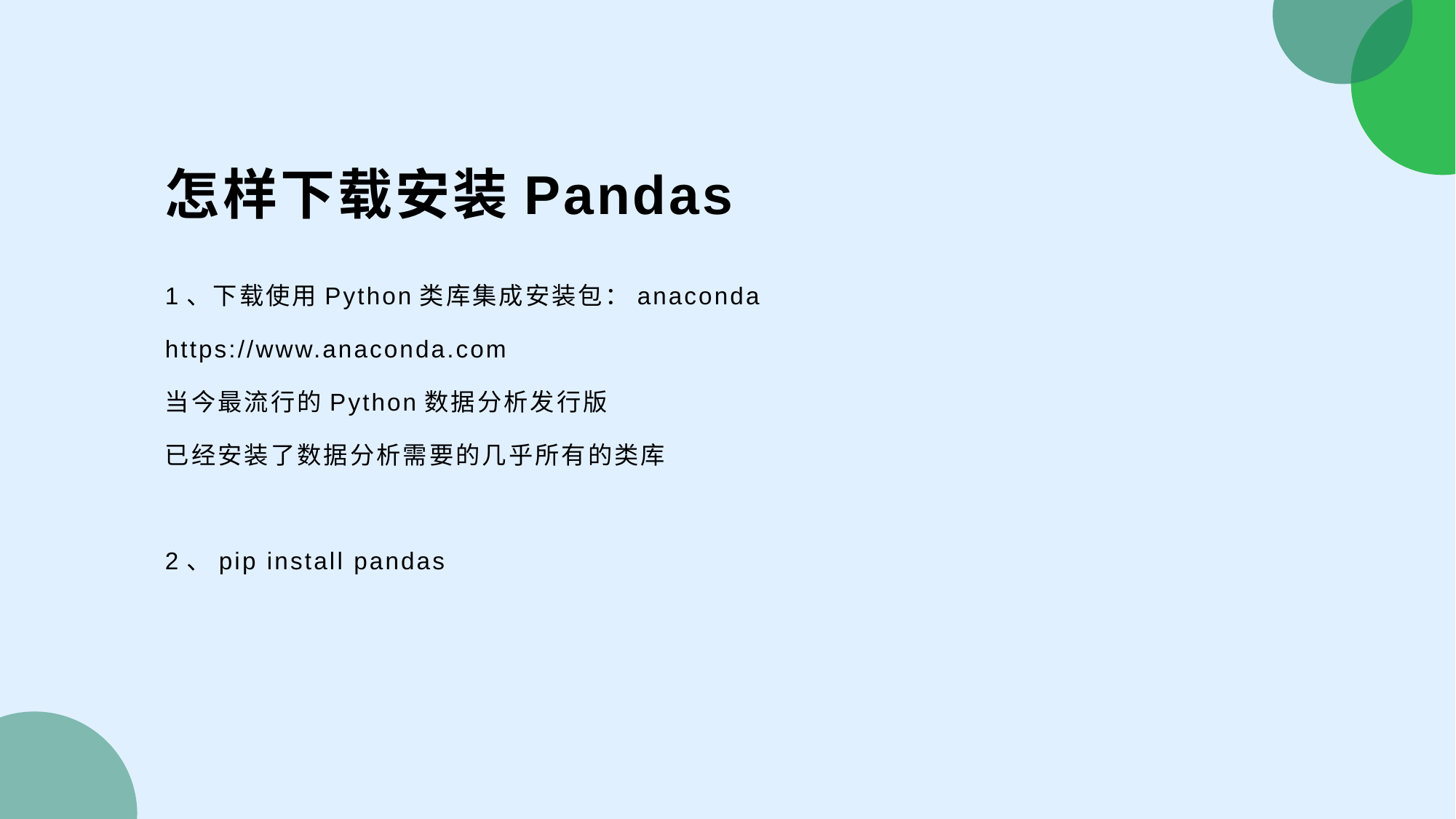

# 怎样下载安装Pandas
1、下载使用Python类库集成安装包：anaconda
https://www.anaconda.com
当今最流行的Python数据分析发行版
已经安装了数据分析需要的几乎所有的类库

2、pip install pandas